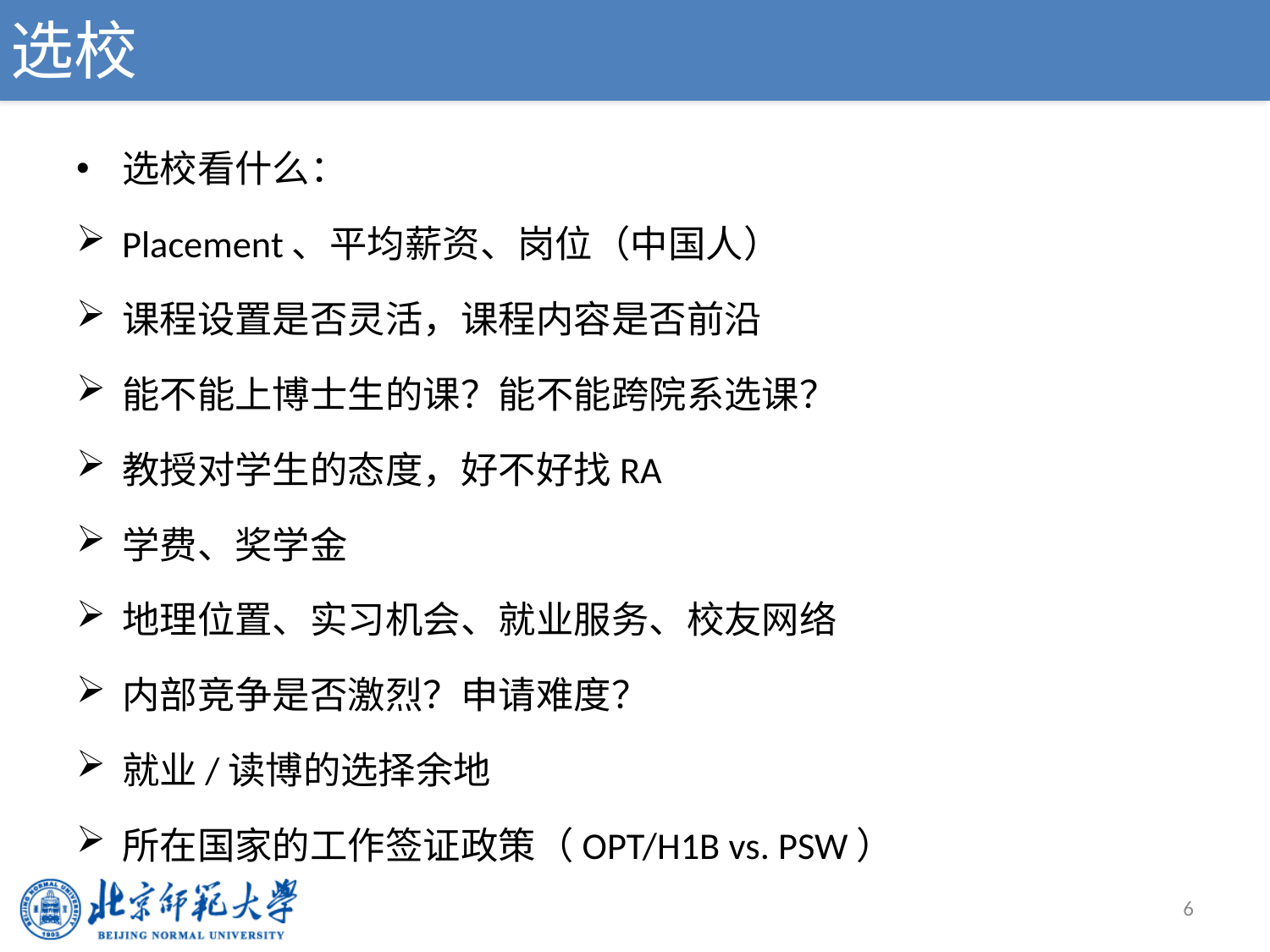

# 选校
选校看什么：
Placement、平均薪资、岗位（中国人）
课程设置是否灵活，课程内容是否前沿
能不能上博士生的课？能不能跨院系选课？
教授对学生的态度，好不好找RA
学费、奖学金
地理位置、实习机会、就业服务、校友网络
内部竞争是否激烈？申请难度？
就业/读博的选择余地
所在国家的工作签证政策（OPT/H1B vs. PSW）
6